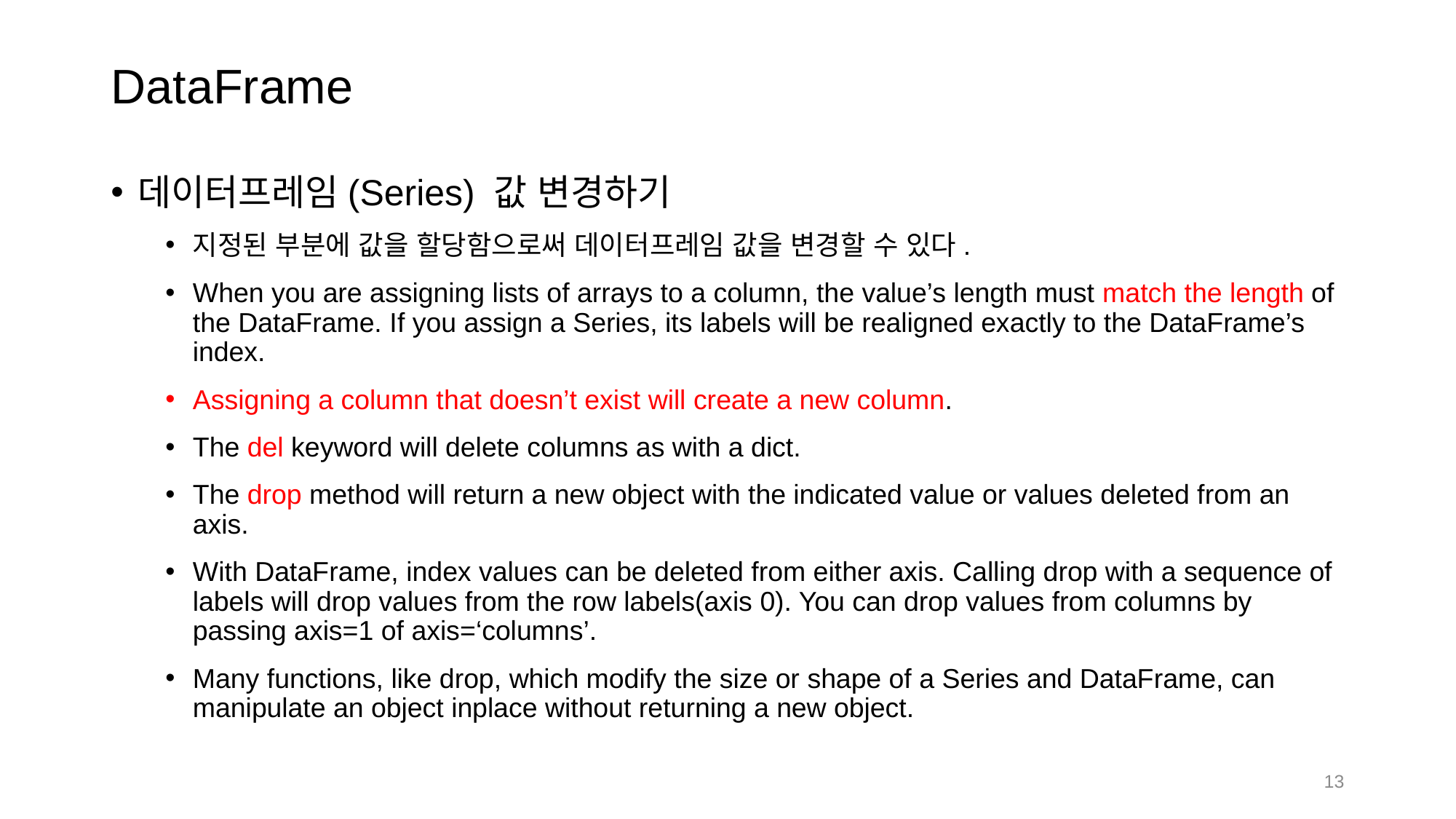

# DataFrame
데이터프레임(Series) 값 변경하기
지정된 부분에 값을 할당함으로써 데이터프레임 값을 변경할 수 있다.
When you are assigning lists of arrays to a column, the value’s length must match the length of the DataFrame. If you assign a Series, its labels will be realigned exactly to the DataFrame’s index.
Assigning a column that doesn’t exist will create a new column.
The del keyword will delete columns as with a dict.
The drop method will return a new object with the indicated value or values deleted from an axis.
With DataFrame, index values can be deleted from either axis. Calling drop with a sequence of labels will drop values from the row labels(axis 0). You can drop values from columns by passing axis=1 of axis=‘columns’.
Many functions, like drop, which modify the size or shape of a Series and DataFrame, can manipulate an object inplace without returning a new object.

13